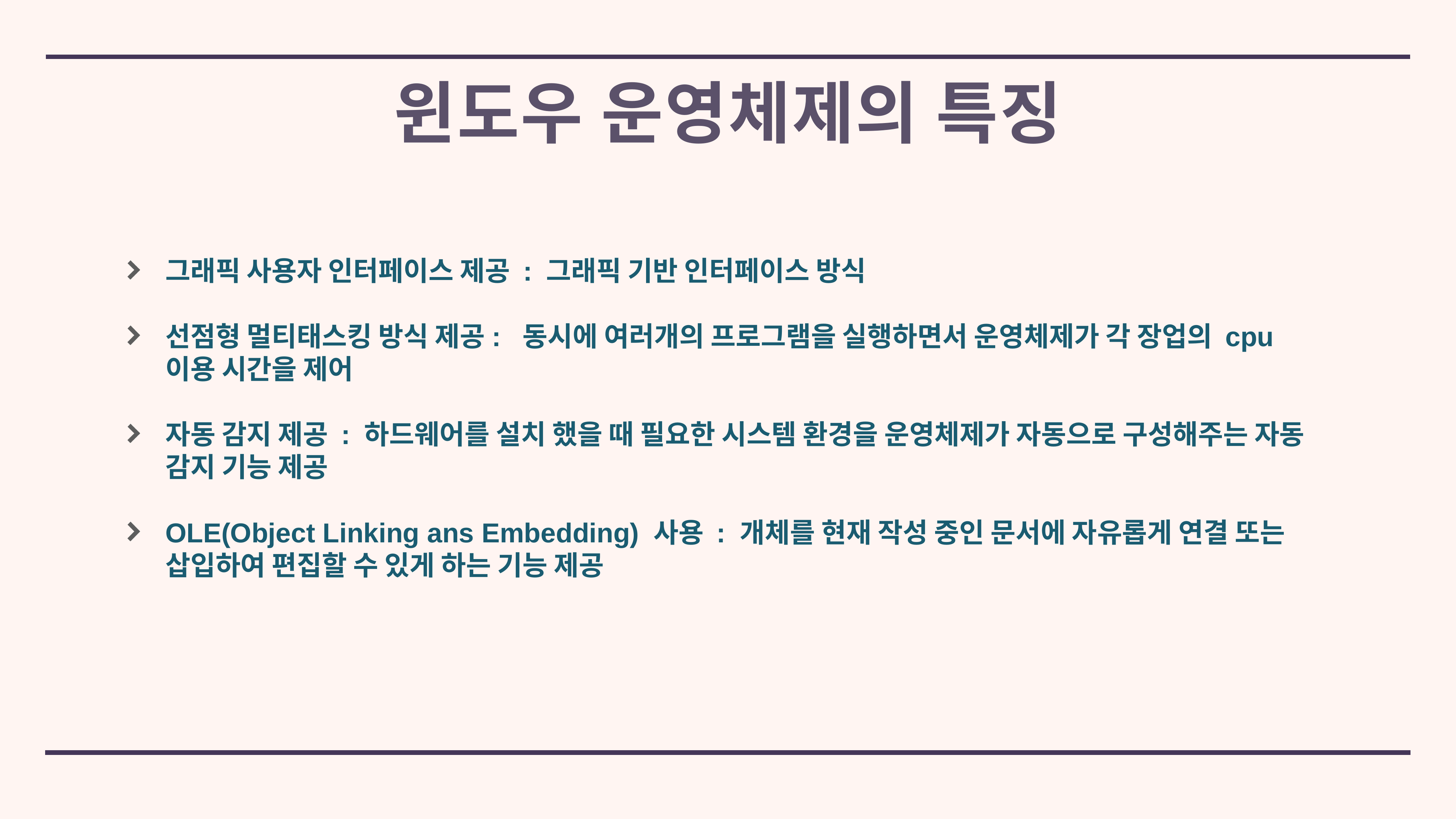

# 윈도우 운영체제의 특징
그래픽 사용자 인터페이스 제공 : 그래픽 기반 인터페이스 방식
선점형 멀티태스킹 방식 제공:  동시에 여러개의 프로그램을 실행하면서 운영체제가 각 장업의 cpu 이용 시간을 제어
자동 감지 제공 : 하드웨어를 설치 했을 때 필요한 시스템 환경을 운영체제가 자동으로 구성해주는 자동 감지 기능 제공
OLE(Object Linking ans Embedding) 사용 : 개체를 현재 작성 중인 문서에 자유롭게 연결 또는 삽입하여 편집할 수 있게 하는 기능 제공